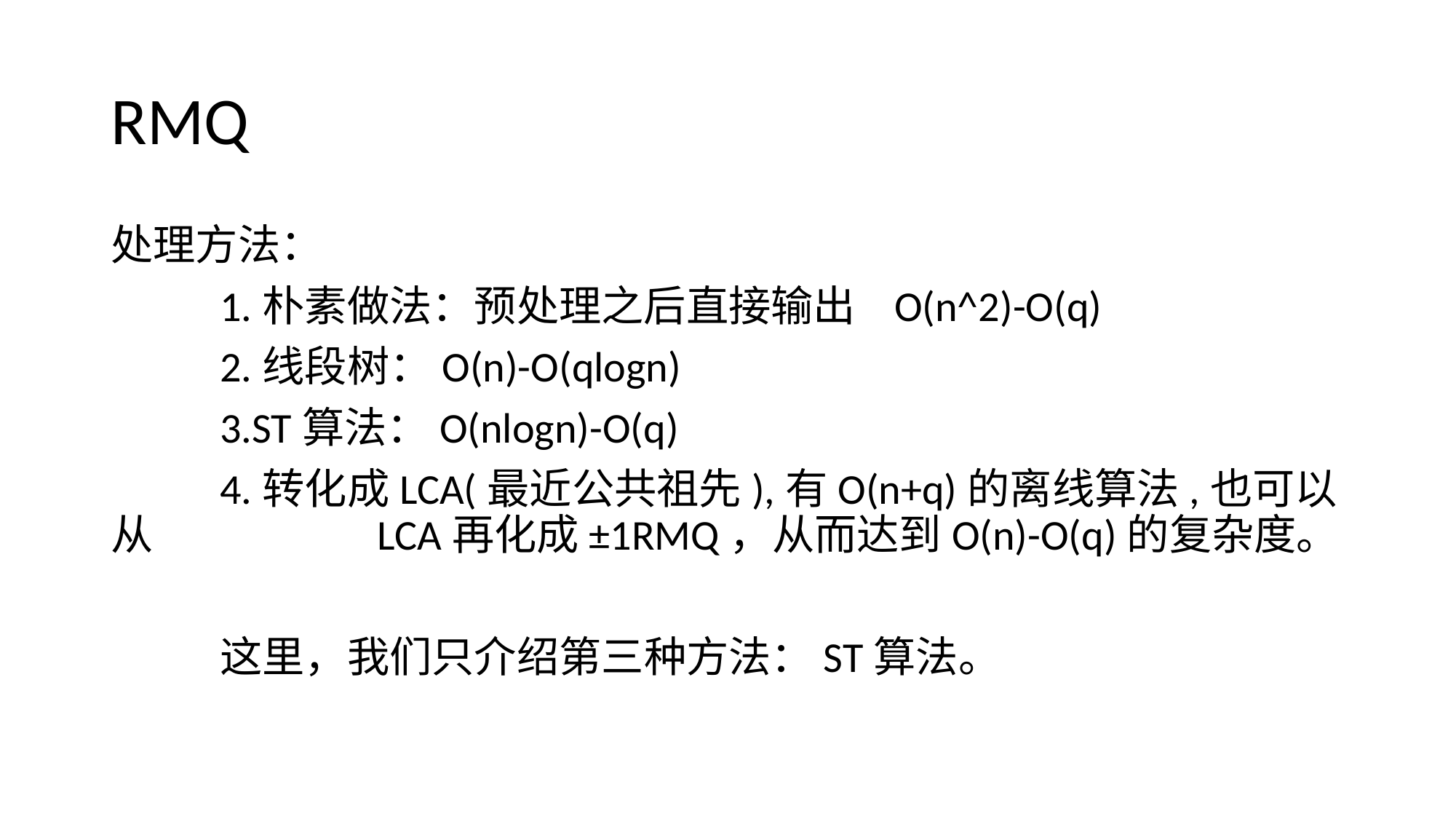

# RMQ
处理方法：
	1.朴素做法：预处理之后直接输出	 O(n^2)-O(q)
	2.线段树：O(n)-O(qlogn)
	3.ST算法：O(nlogn)-O(q)
	4.转化成LCA(最近公共祖先),有O(n+q)的离线算法,也可以从		    LCA再化成±1RMQ，从而达到O(n)-O(q)的复杂度。

	这里，我们只介绍第三种方法：ST算法。